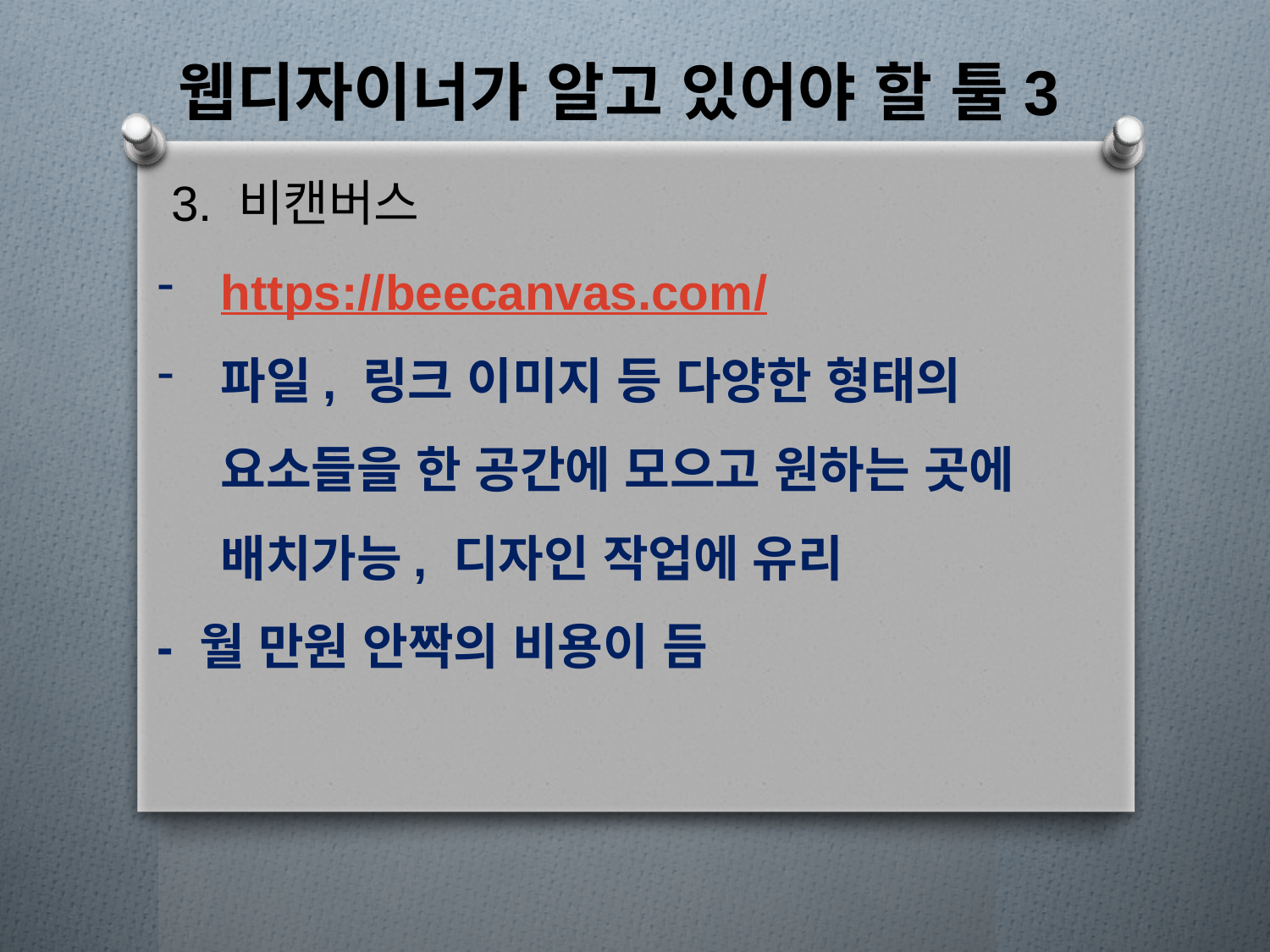

웹디자이너가 알고 있어야 할 툴3
 3. 비캔버스
https://beecanvas.com/
파일, 링크 이미지 등 다양한 형태의 요소들을 한 공간에 모으고 원하는 곳에 배치가능, 디자인 작업에 유리
- 월 만원 안짝의 비용이 듬